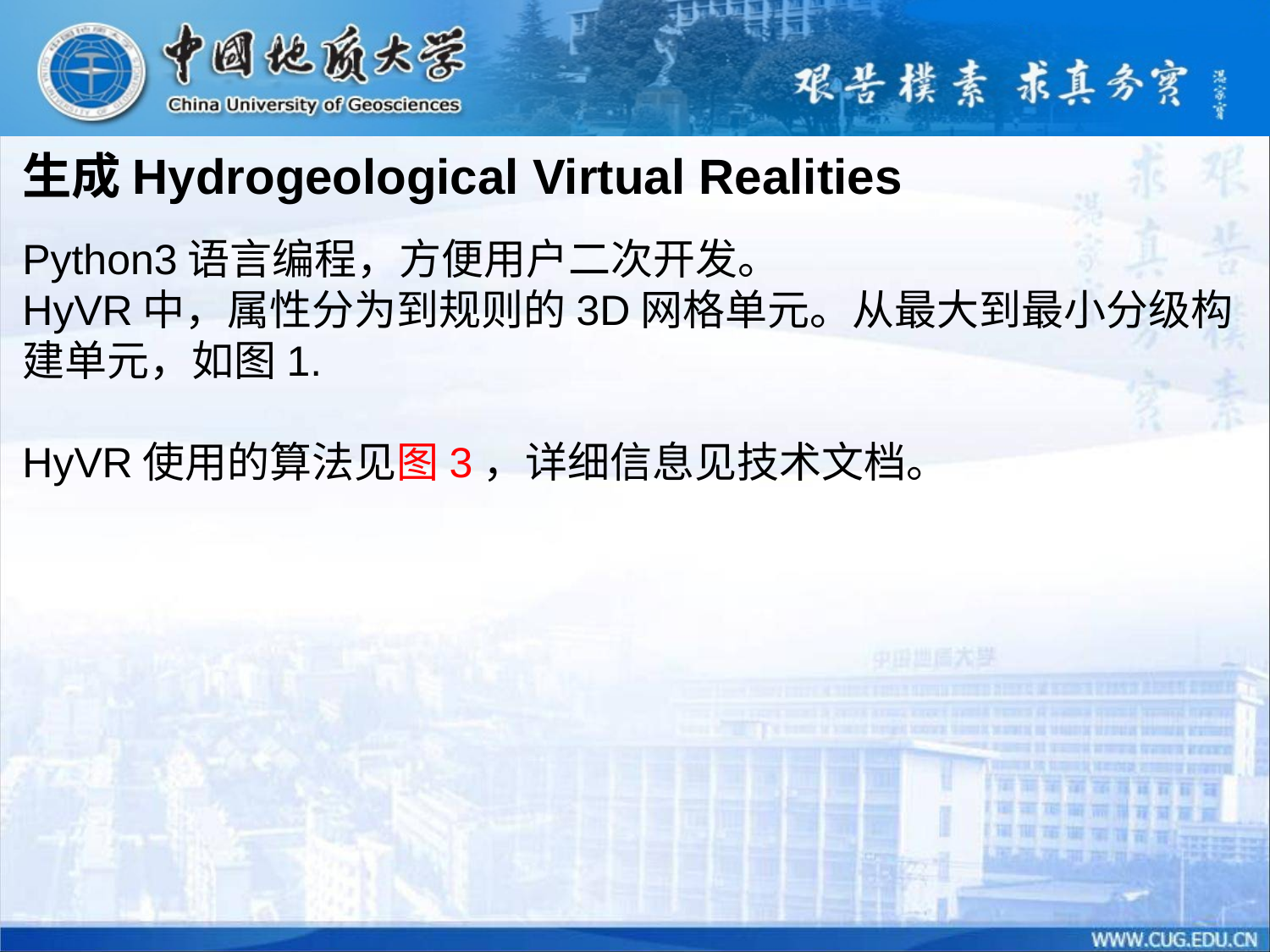

生成Hydrogeological Virtual Realities
Python3语言编程，方便用户二次开发。
HyVR中，属性分为到规则的3D网格单元。从最大到最小分级构建单元，如图1.

HyVR使用的算法见图3，详细信息见技术文档。